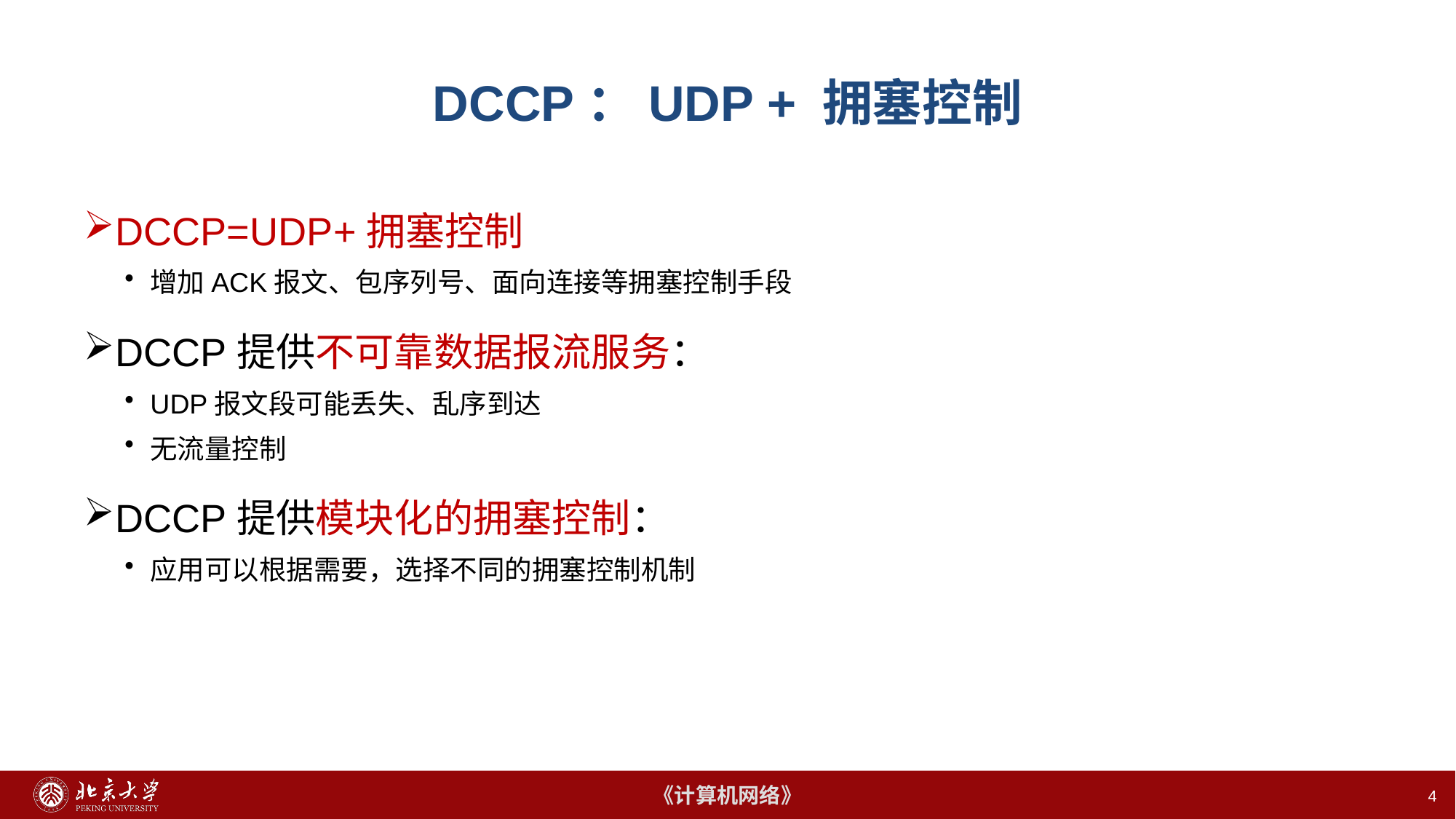

# DCCP：UDP + 拥塞控制
DCCP=UDP+拥塞控制
增加ACK报文、包序列号、面向连接等拥塞控制手段
DCCP提供不可靠数据报流服务：
UDP报文段可能丢失、乱序到达
无流量控制
DCCP提供模块化的拥塞控制：
应用可以根据需要，选择不同的拥塞控制机制

4